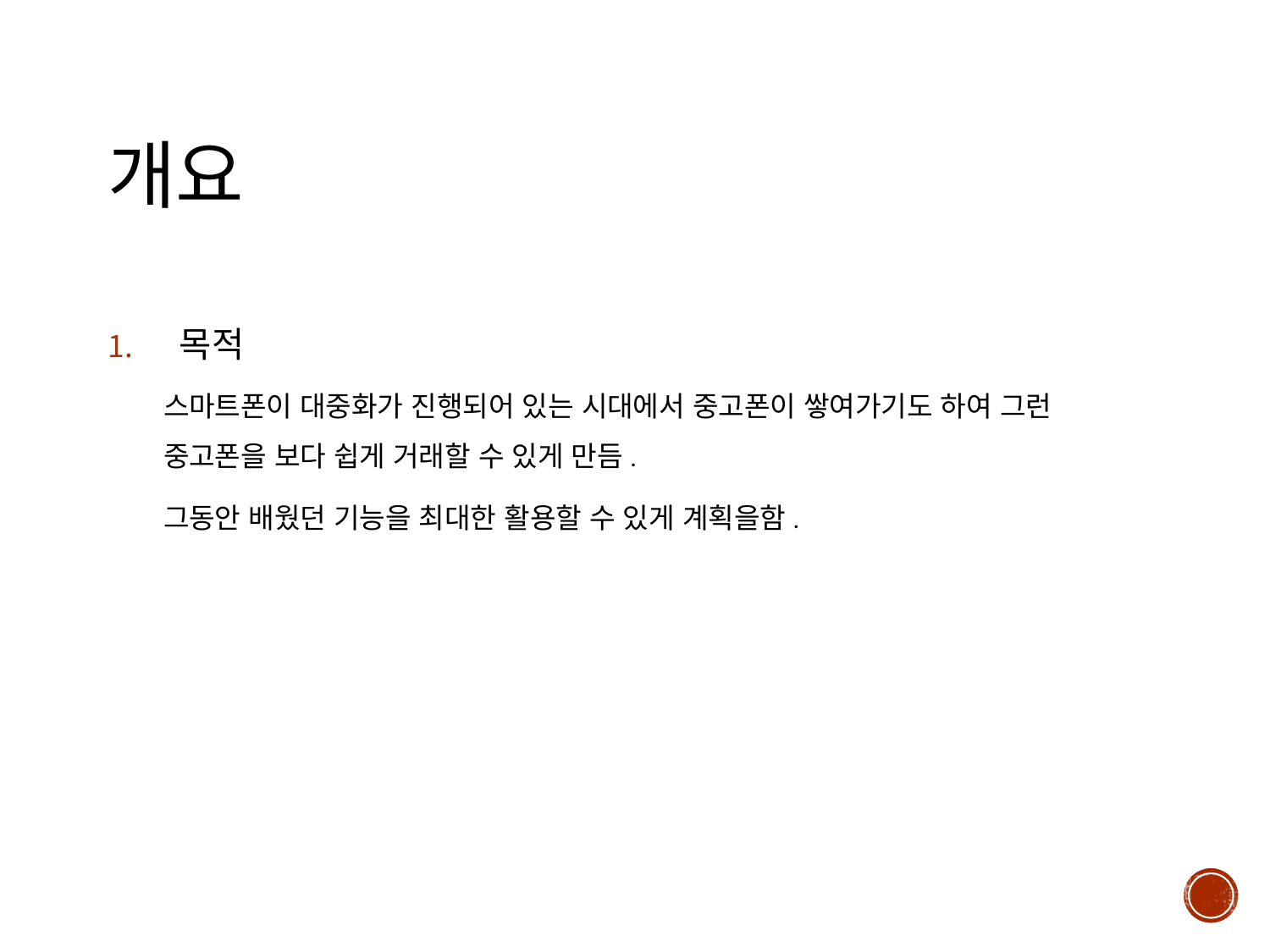

# 개요
목적
스마트폰이 대중화가 진행되어 있는 시대에서 중고폰이 쌓여가기도 하여 그런 중고폰을 보다 쉽게 거래할 수 있게 만듬.
그동안 배웠던 기능을 최대한 활용할 수 있게 계획을함.